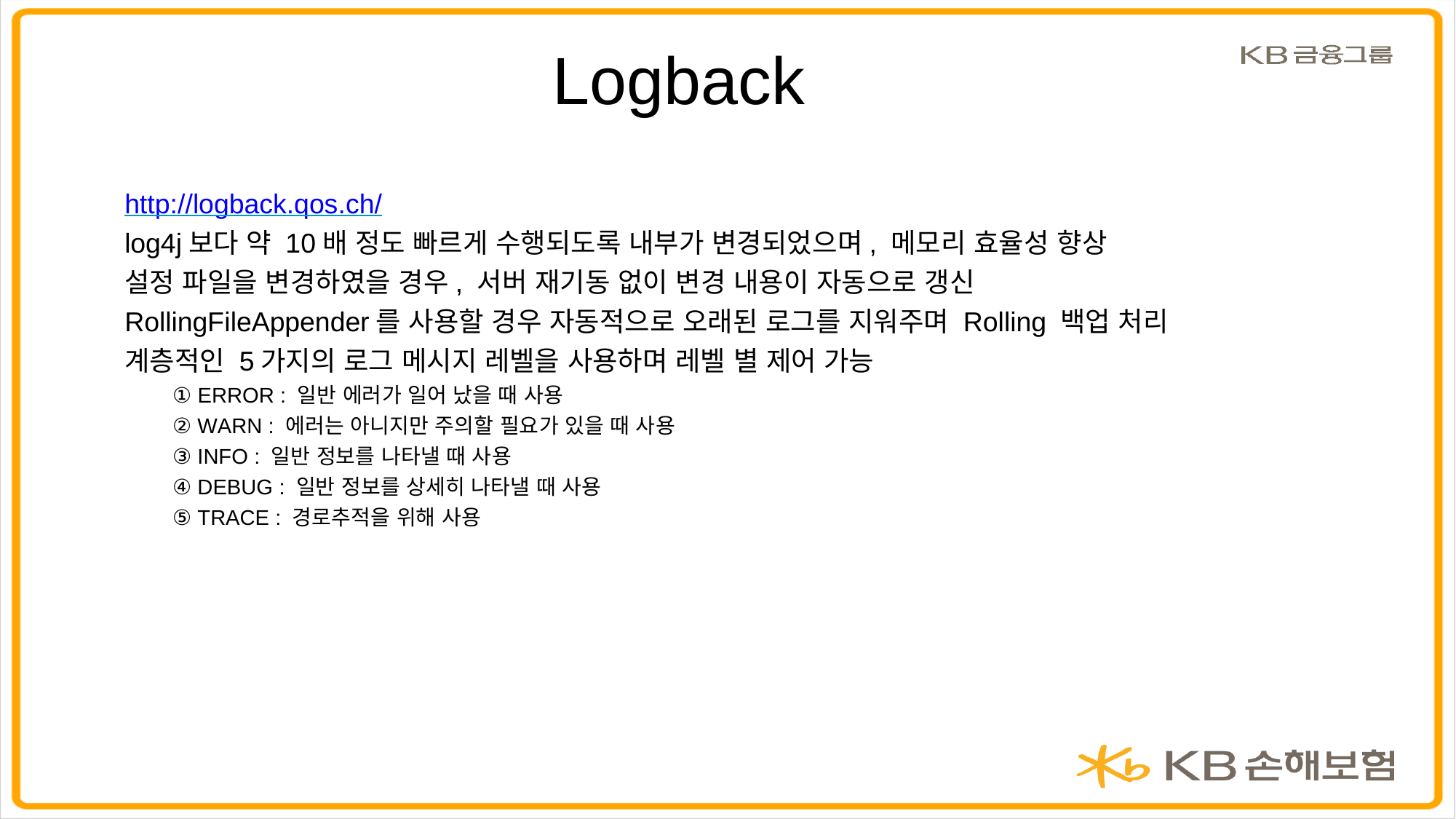

# Logback
http://logback.qos.ch/
log4j보다 약 10배 정도 빠르게 수행되도록 내부가 변경되었으며, 메모리 효율성 향상
설정 파일을 변경하였을 경우, 서버 재기동 없이 변경 내용이 자동으로 갱신
RollingFileAppender를 사용할 경우 자동적으로 오래된 로그를 지워주며 Rolling 백업 처리
계층적인 5가지의 로그 메시지 레벨을 사용하며 레벨 별 제어 가능
① ERROR : 일반 에러가 일어 났을 때 사용
② WARN : 에러는 아니지만 주의할 필요가 있을 때 사용
③ INFO : 일반 정보를 나타낼 때 사용
④ DEBUG : 일반 정보를 상세히 나타낼 때 사용
⑤ TRACE : 경로추적을 위해 사용